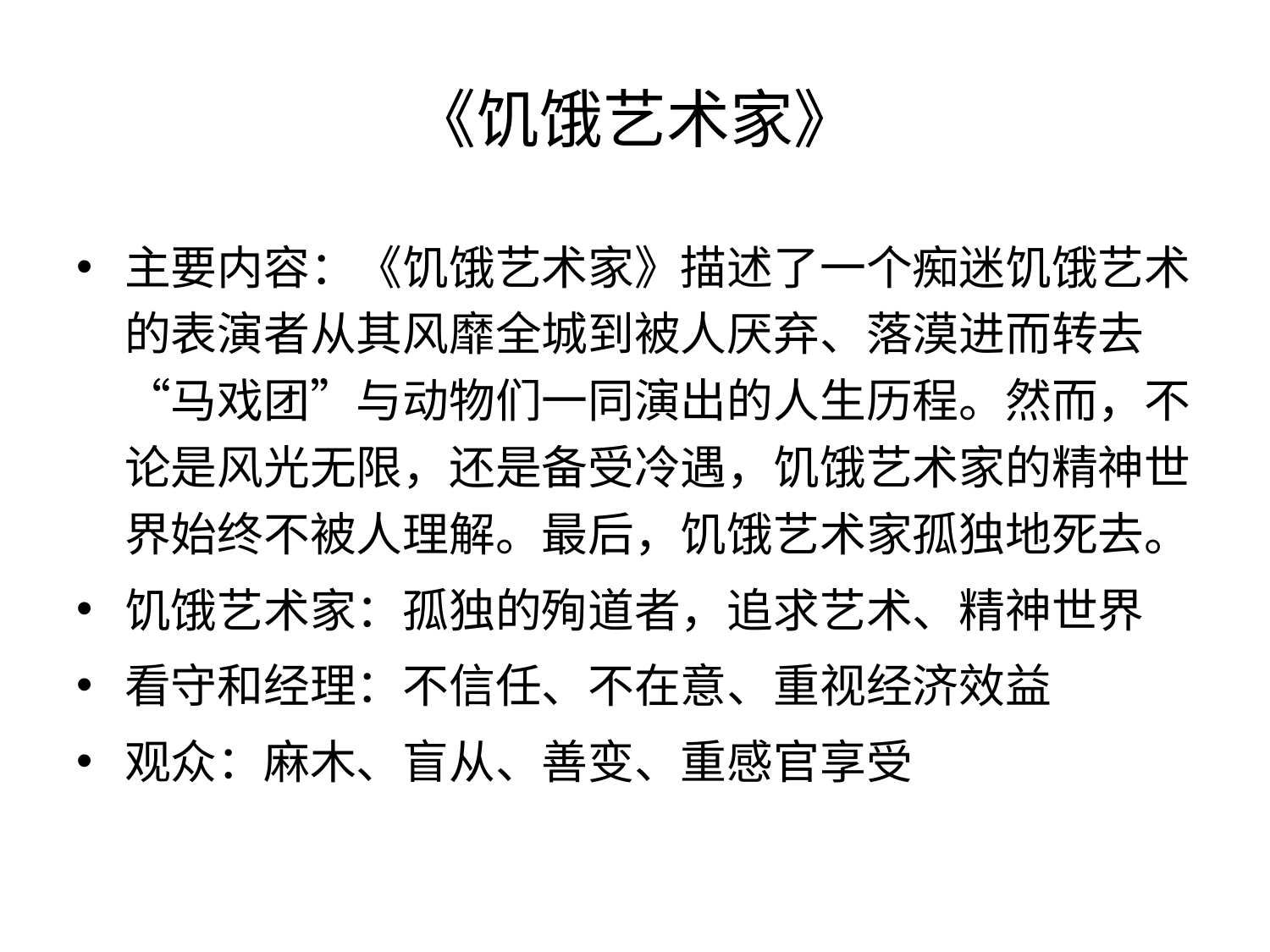

# 《饥饿艺术家》
主要内容：《饥饿艺术家》描述了一个痴迷饥饿艺术的表演者从其风靡全城到被人厌弃、落漠进而转去“马戏团”与动物们一同演出的人生历程。然而，不论是风光无限，还是备受冷遇，饥饿艺术家的精神世界始终不被人理解。最后，饥饿艺术家孤独地死去。
饥饿艺术家：孤独的殉道者，追求艺术、精神世界
看守和经理：不信任、不在意、重视经济效益
观众：麻木、盲从、善变、重感官享受